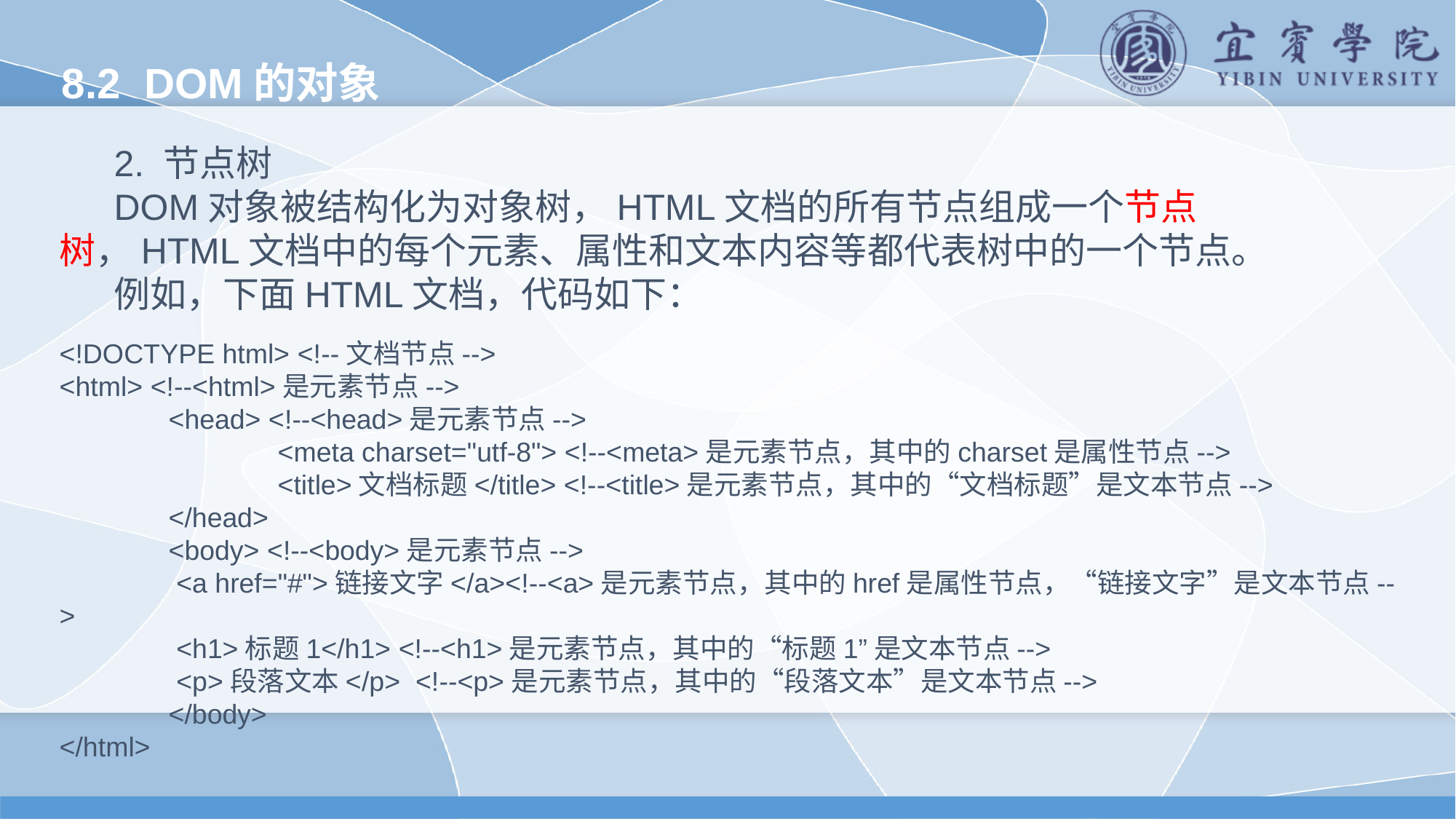

8.2  DOM的对象
2. 节点树
DOM对象被结构化为对象树，HTML文档的所有节点组成一个节点树，HTML文档中的每个元素、属性和文本内容等都代表树中的一个节点。
例如，下面HTML文档，代码如下：
<!DOCTYPE html> <!--文档节点-->
<html> <!--<html>是元素节点-->
	<head> <!--<head>是元素节点-->
		<meta charset="utf-8"> <!--<meta>是元素节点，其中的charset是属性节点-->
		<title>文档标题</title> <!--<title>是元素节点，其中的“文档标题”是文本节点-->
	</head>
	<body> <!--<body>是元素节点-->
	 <a href="#">链接文字</a><!--<a>是元素节点，其中的href是属性节点，“链接文字”是文本节点-->
	 <h1>标题1</h1> <!--<h1>是元素节点，其中的“标题1”是文本节点-->
	 <p>段落文本</p>  <!--<p>是元素节点，其中的“段落文本”是文本节点-->
	</body>
</html>